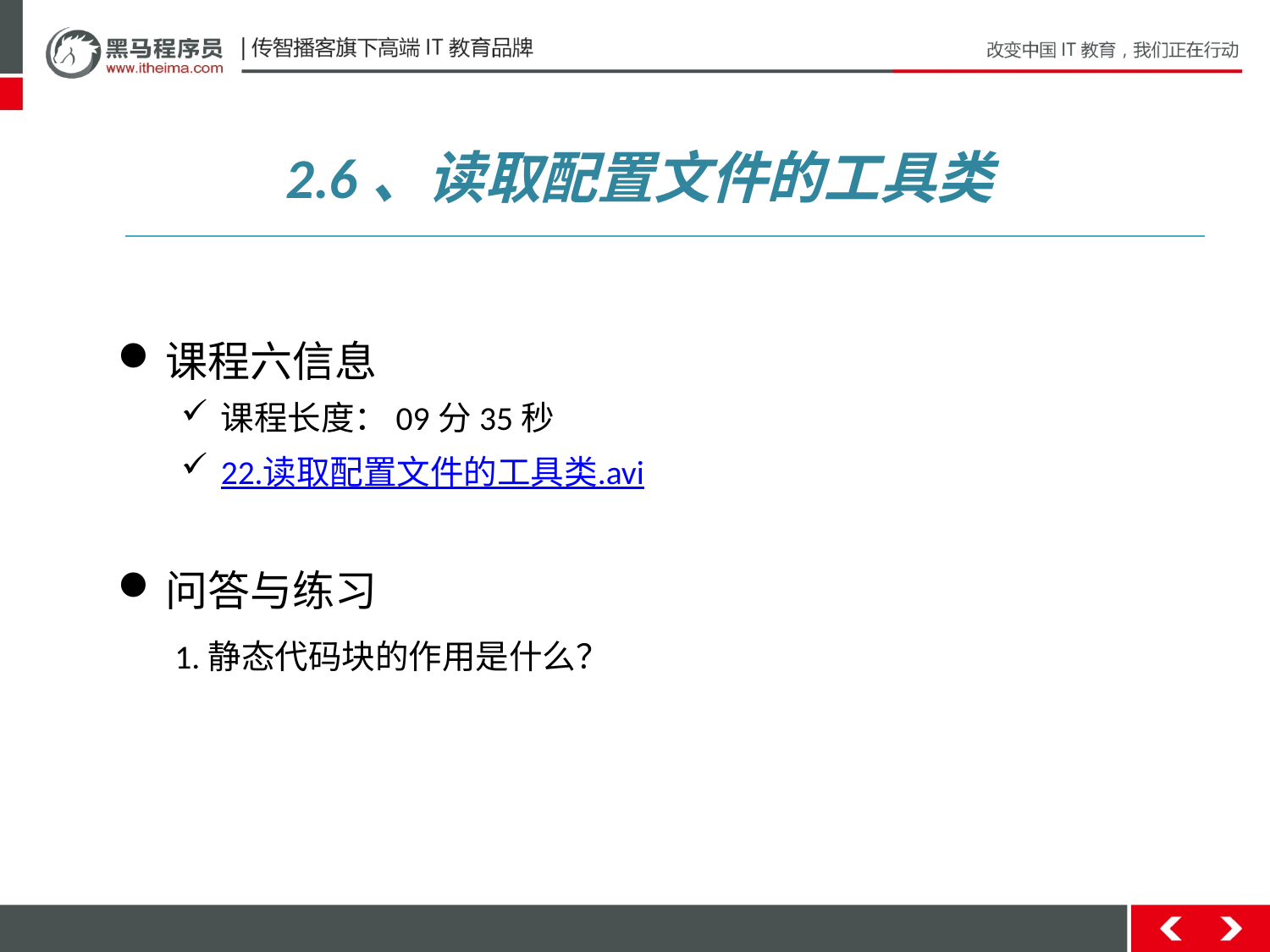

2.6、读取配置文件的工具类

课程六信息
课程长度：09分35秒
22.读取配置文件的工具类.avi

问答与练习
      1.静态代码块的作用是什么？